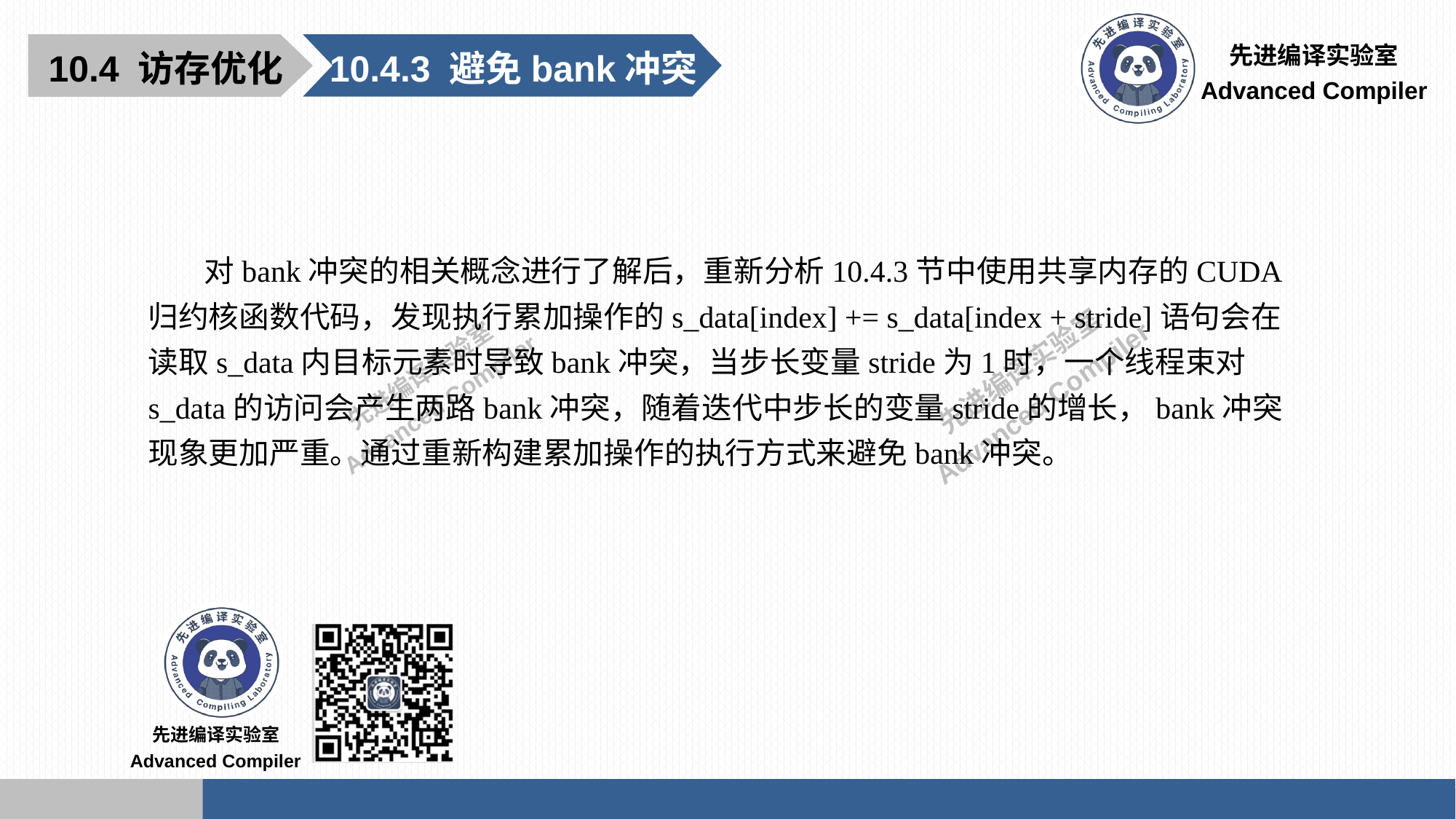

10.4.3 避免bank冲突
10.4 访存优化

     对bank冲突的相关概念进行了解后，重新分析10.4.3节中使用共享内存的CUDA归约核函数代码，发现执行累加操作的s_data[index] += s_data[index + stride]语句会在读取s_data内目标元素时导致bank冲突，当步长变量stride为1时，一个线程束对s_data的访问会产生两路bank冲突，随着迭代中步长的变量stride的增长，bank冲突现象更加严重。通过重新构建累加操作的执行方式来避免bank冲突。